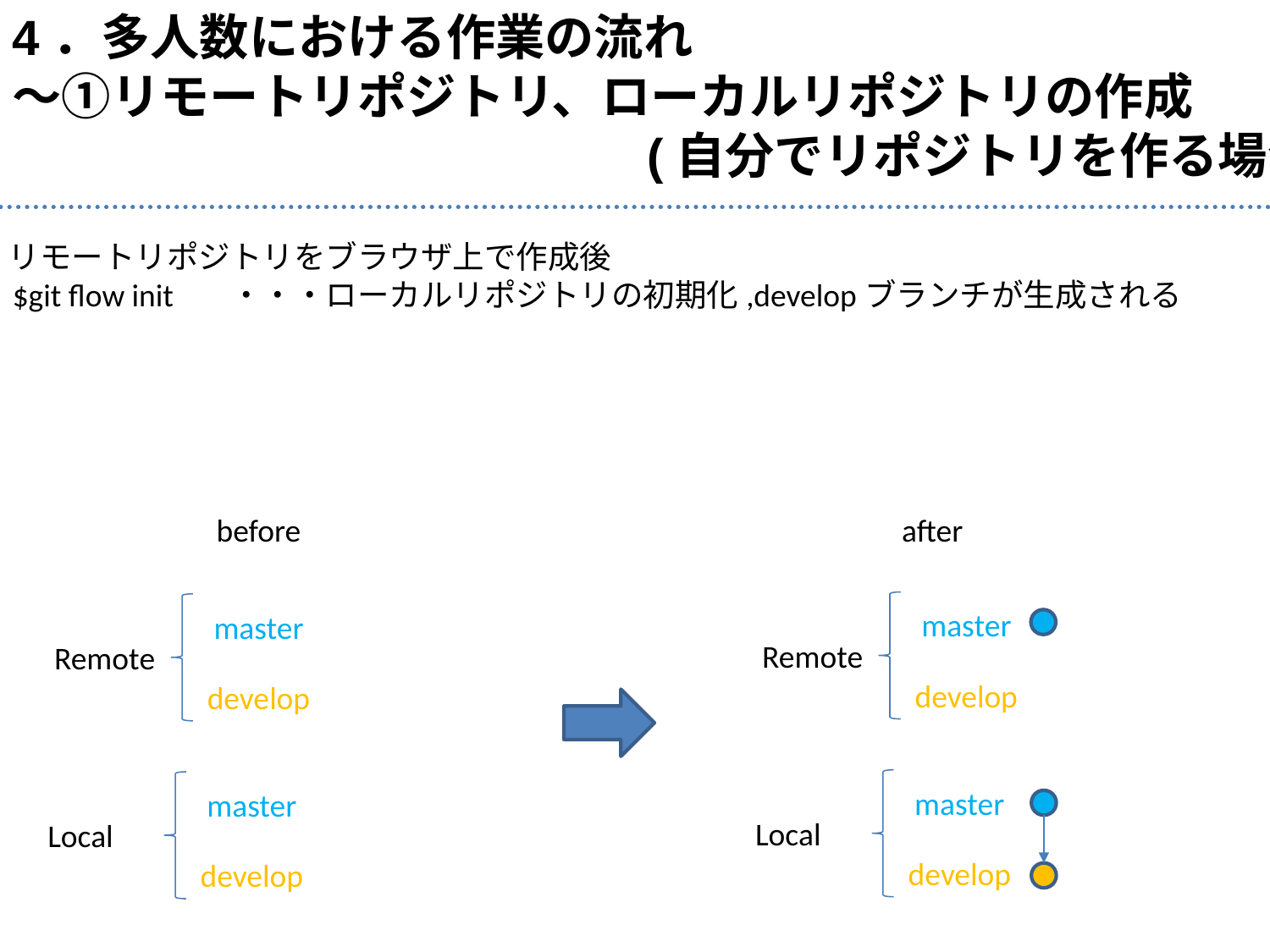

4．多人数における作業の流れ
～①リモートリポジトリ、ローカルリポジトリの作成
　　　				(自分でリポジトリを作る場合)～

・リモートリポジトリをブラウザ上で作成後
     $git flow init	・・・ローカルリポジトリの初期化,developブランチが生成される
before
after

master
master

Remote
Remote
develop
develop

master
master

Local
Local
develop
develop